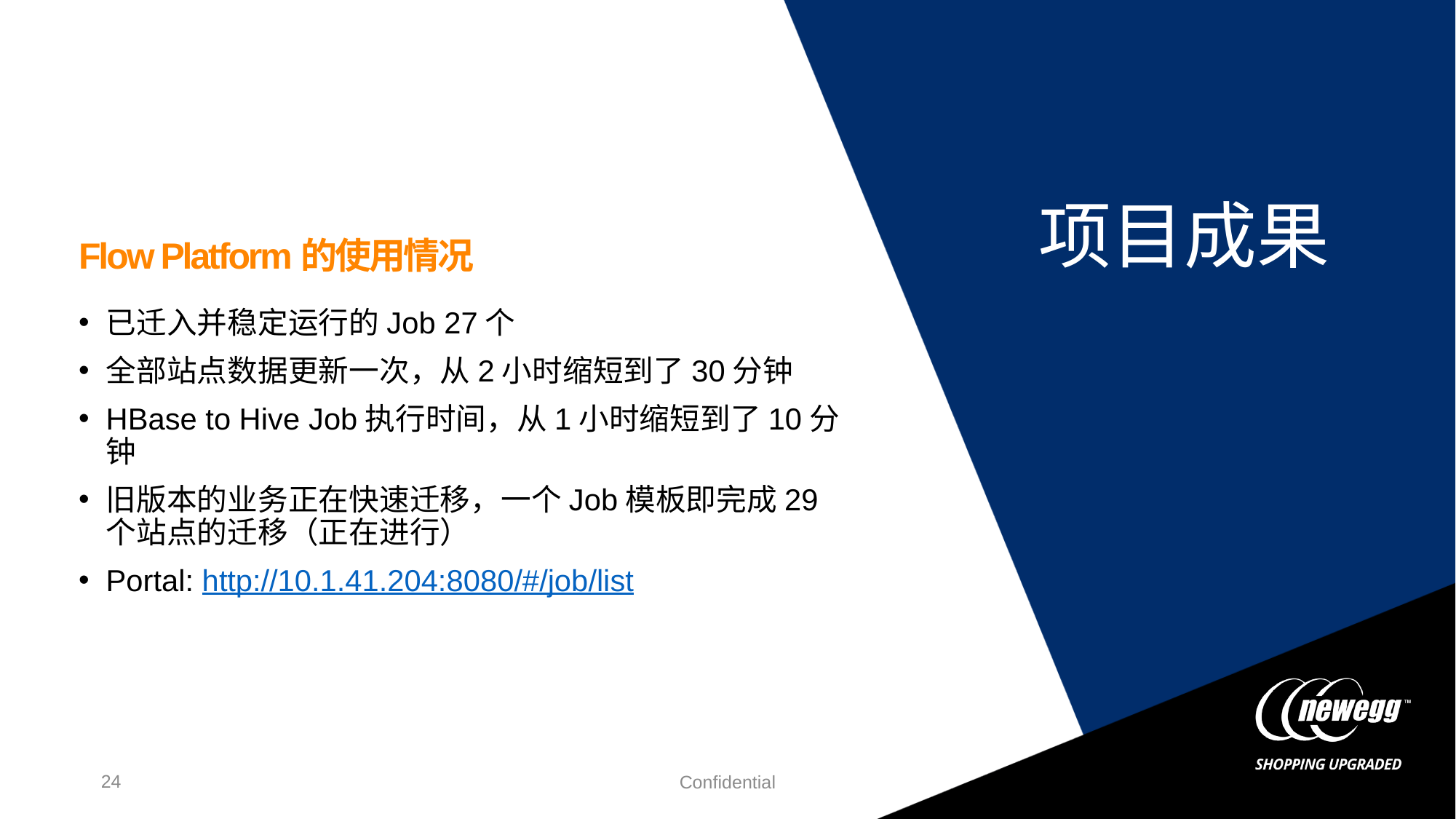

# 项目成果
Flow Platform的使用情况
已迁入并稳定运行的Job 27个
全部站点数据更新一次，从2小时缩短到了30分钟
HBase to Hive Job执行时间，从1小时缩短到了10分钟
旧版本的业务正在快速迁移，一个Job模板即完成29个站点的迁移（正在进行）
Portal: http://10.1.41.204:8080/#/job/list